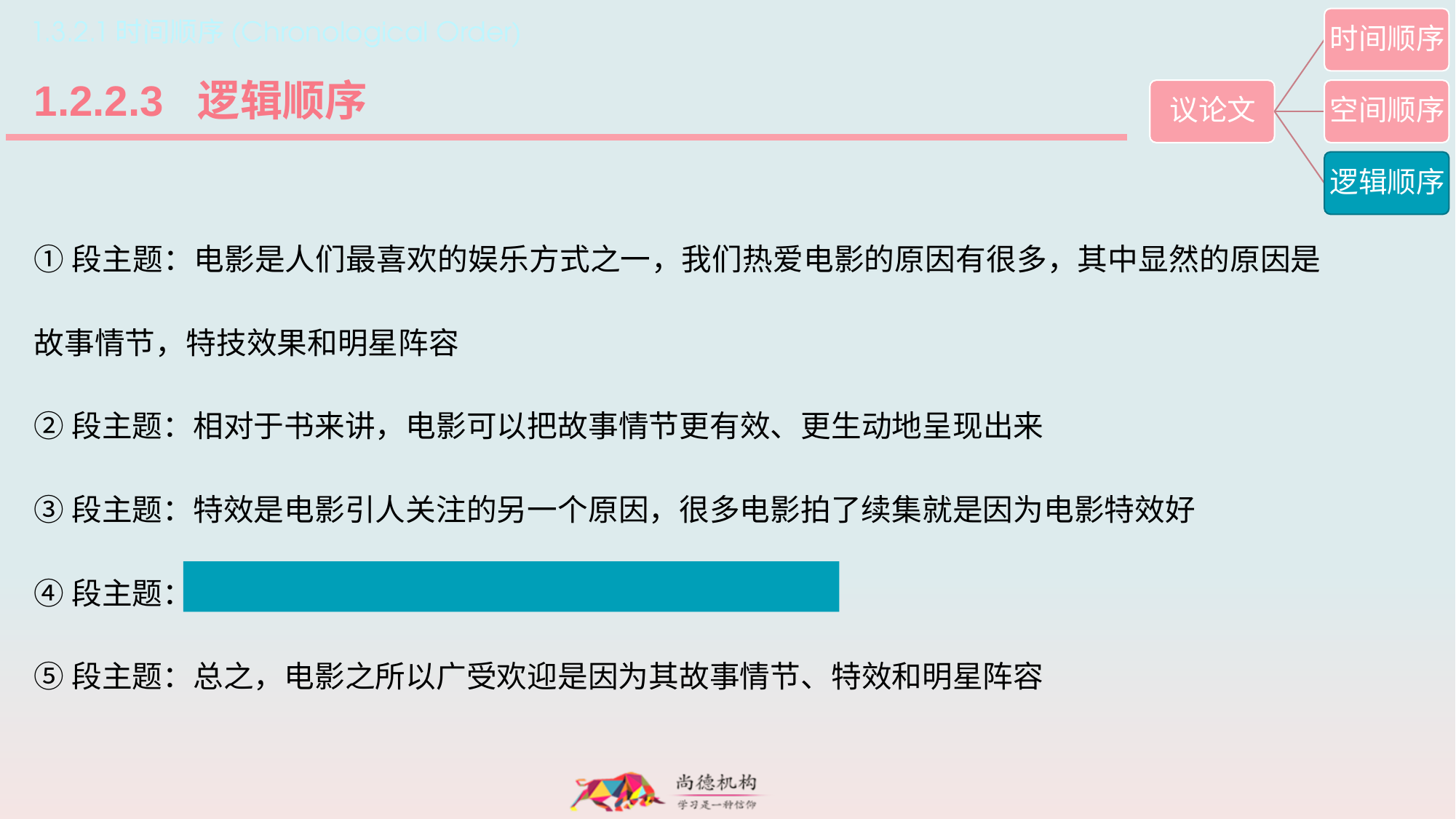

议论文

时间顺序

空间顺序

逻辑顺序
1.3.2.1时间顺序(Chronological Order)
1.2.2.3  逻辑顺序

①段主题：电影是人们最喜欢的娱乐方式之一，我们热爱电影的原因有很多，其中显然的原因是故事情节，特技效果和明星阵容
②段主题：相对于书来讲，电影可以把故事情节更有效、更生动地呈现出来
③段主题：特效是电影引人关注的另一个原因，很多电影拍了续集就是因为电影特效好
④段主题：
⑤段主题：总之，电影之所以广受欢迎是因为其故事情节、特效和明星阵容